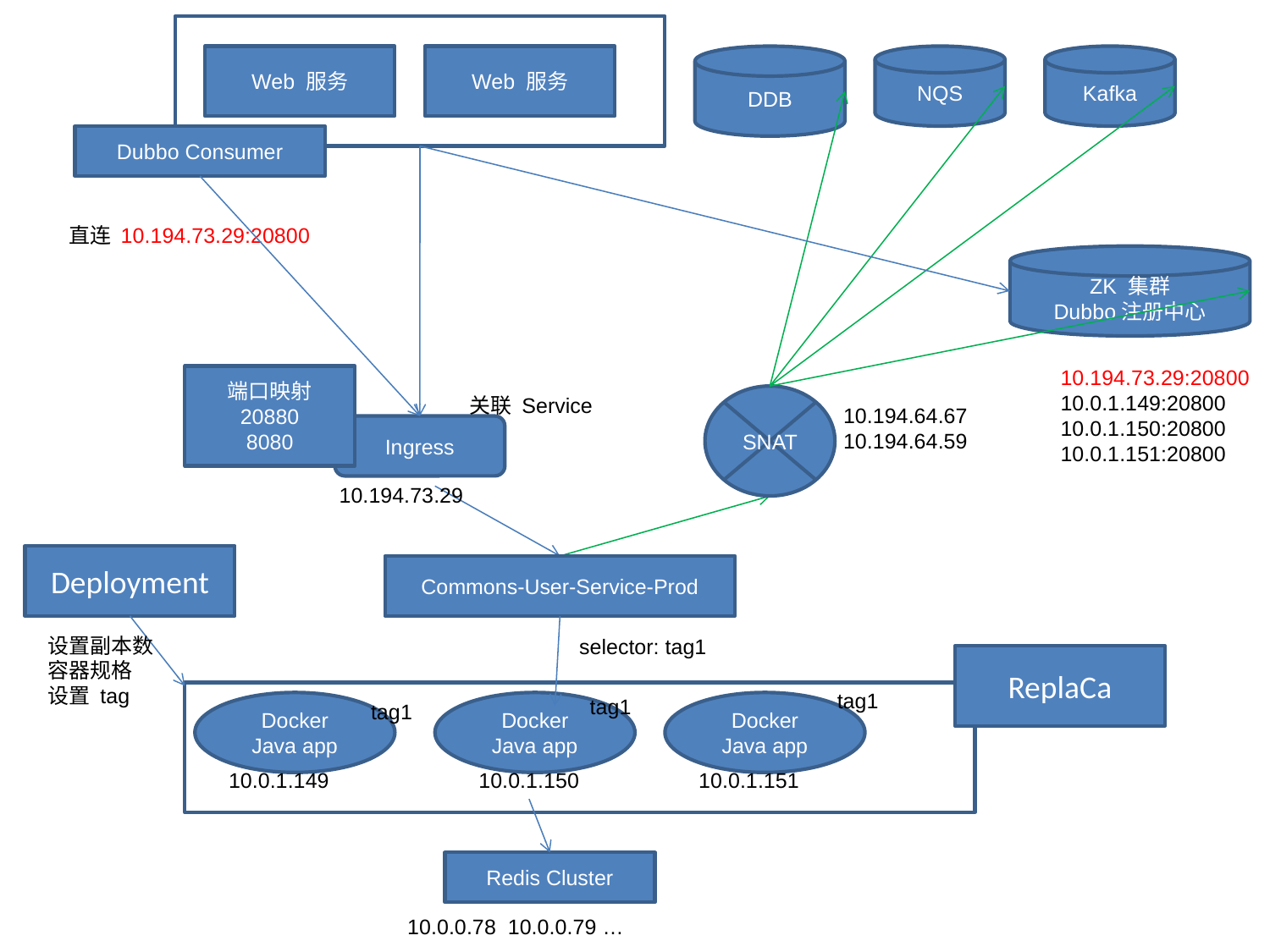

Web 服务
Web 服务
DDB
NQS
Kafka
Dubbo Consumer
直连 10.194.73.29:20800
ZK 集群
Dubbo注册中心
10.194.73.29:20800
10.0.1.149:20800
10.0.1.150:20800
10.0.1.151:20800
端口映射
20880
8080
关联 Service
SNAT
10.194.64.67
10.194.64.59
Ingress
10.194.73.29
Deployment
Commons-User-Service-Prod
设置副本数
容器规格
设置 tag
selector: tag1
ReplaCa
tag1

tag1
tag1
Docker
Java app
Docker
Java app
Docker
Java app
10.0.1.149
10.0.1.150
10.0.1.151
Redis Cluster
10.0.0.78  10.0.0.79 …